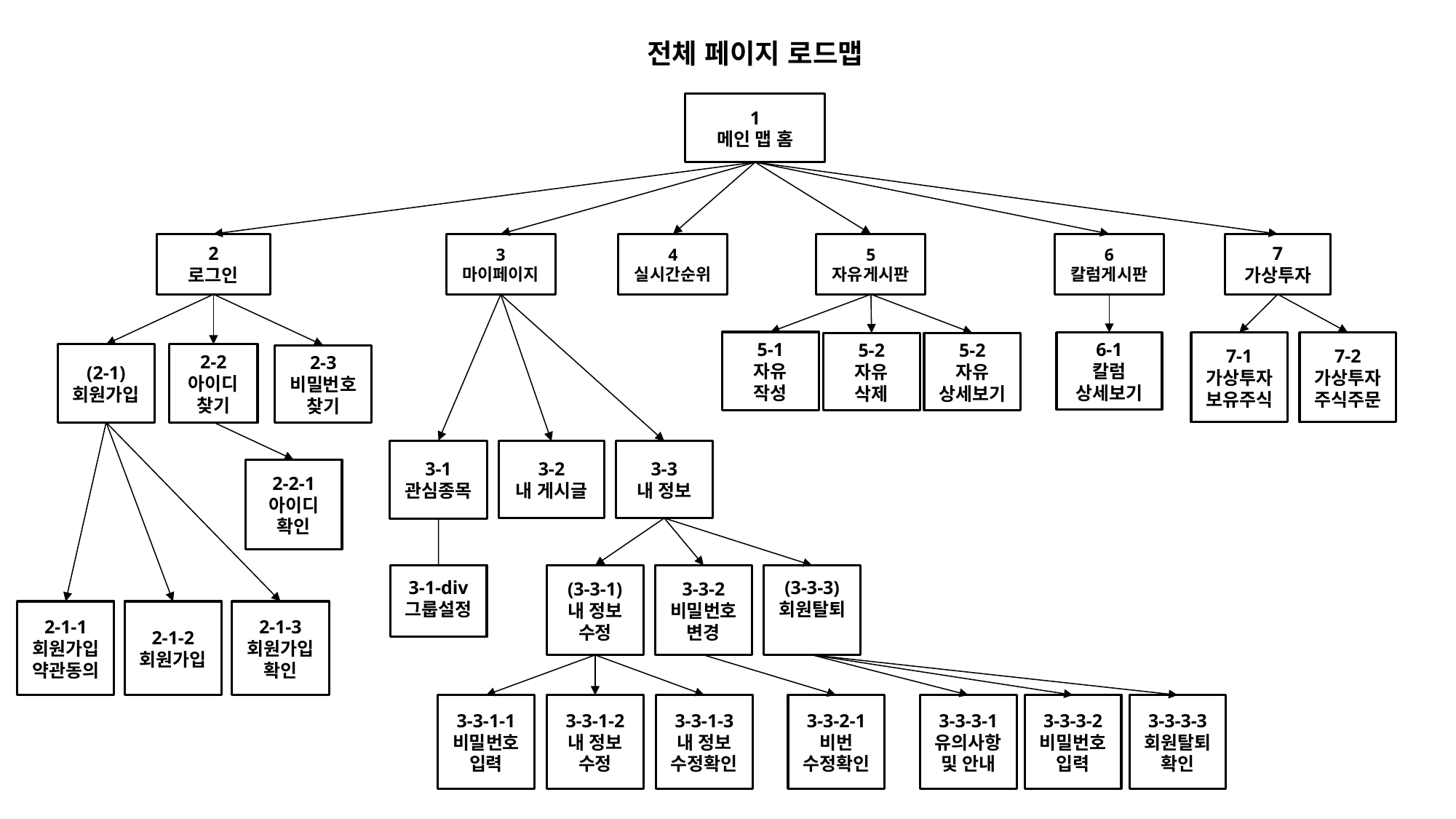

전체 페이지 로드맵
1
메인 맵 홈
6
칼럼게시판
2
로그인
3
마이페이지
4
실시간순위
5
자유게시판
7
가상투자
5-1
자유
작성
7-1
가상투자
보유주식
7-2
가상투자
주식주문
6-1
칼럼
상세보기
5-2
자유
삭제
5-2
자유
상세보기
(2-1)
회원가입
2-2
아이디
찾기
2-3
비밀번호찾기
3-1
관심종목
3-2
내 게시글
3-3
내 정보
2-2-1
아이디
확인
(3-3-3)
회원탈퇴
(3-3-1)
내 정보
수정
3-3-2
비밀번호
변경
3-1-div
그룹설정
2-1-1
회원가입
약관동의
2-1-2
회원가입
2-1-3
회원가입
확인
3-3-1-1
비밀번호
입력
3-3-1-2
내 정보
수정
3-3-1-3
내 정보
수정확인
3-3-2-1
비번
수정확인
3-3-3-1
유의사항
및 안내
3-3-3-2
비밀번호
입력
3-3-3-3
회원탈퇴
확인